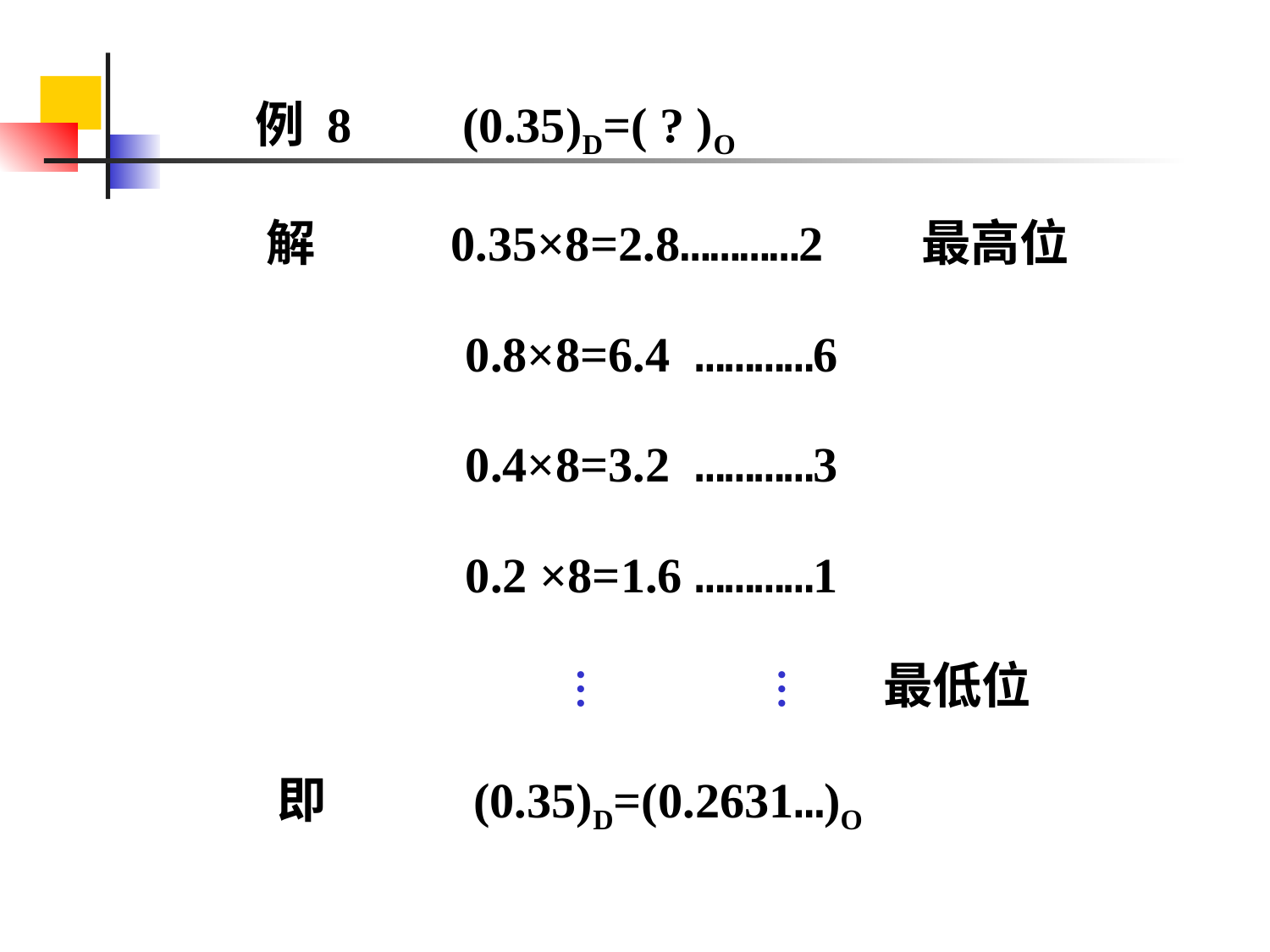

例 8         (0.35)D=( ? )O
              解           0.35×8=2.8…………2       最高位
                              0.8×8=6.4  …………6
                              0.4×8=3.2  …………3
                              0.2 ×8=1.6 …………1
                                                                     最低位
               即            (0.35)D=(0.2631…)O
…
…